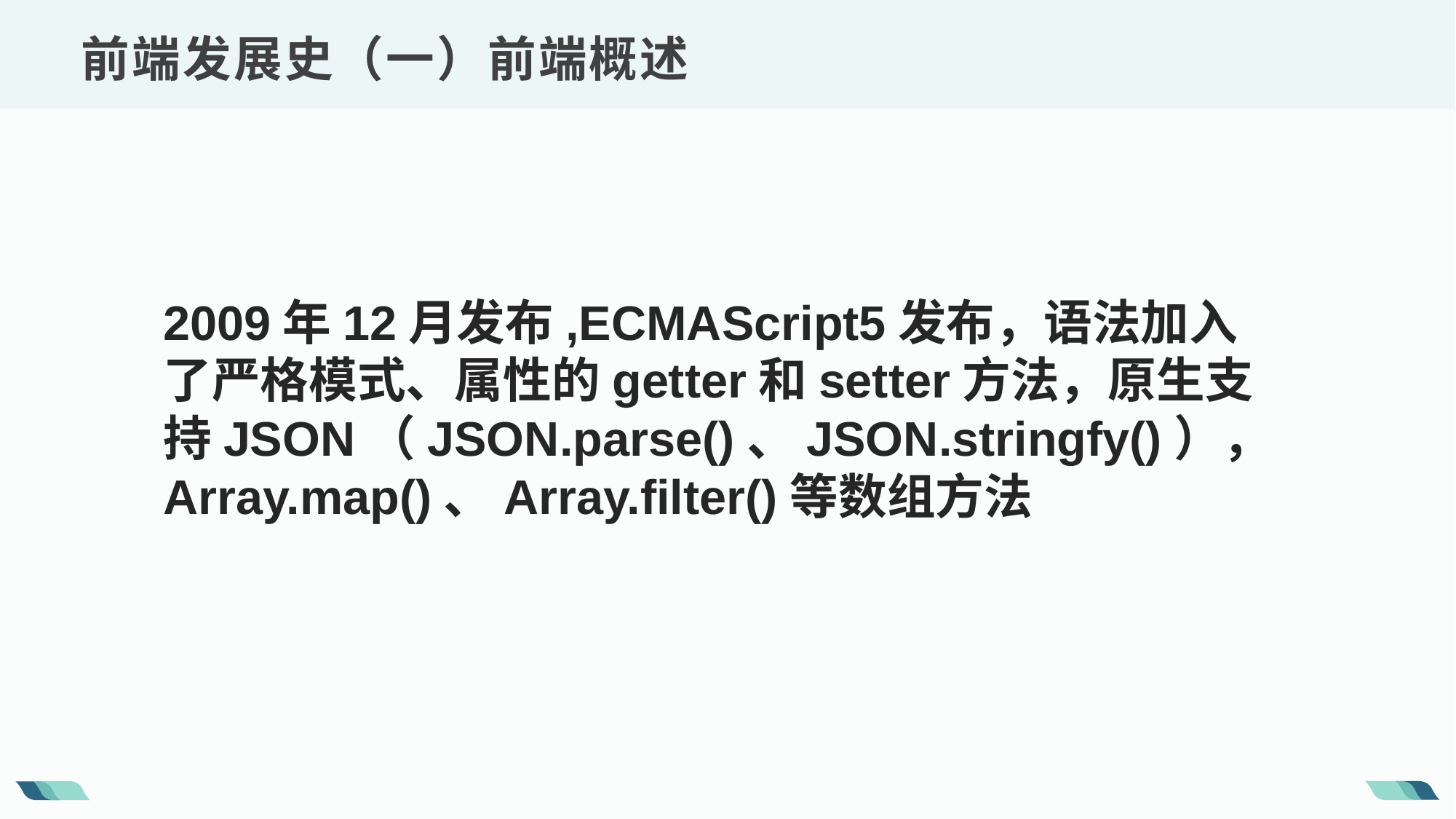

前端发展史（一）前端概述
2009年12月发布,ECMAScript5发布，语法加入了严格模式、属性的getter和setter方法，原生支持JSON（JSON.parse()、JSON.stringfy()），Array.map()、Array.filter()等数组方法